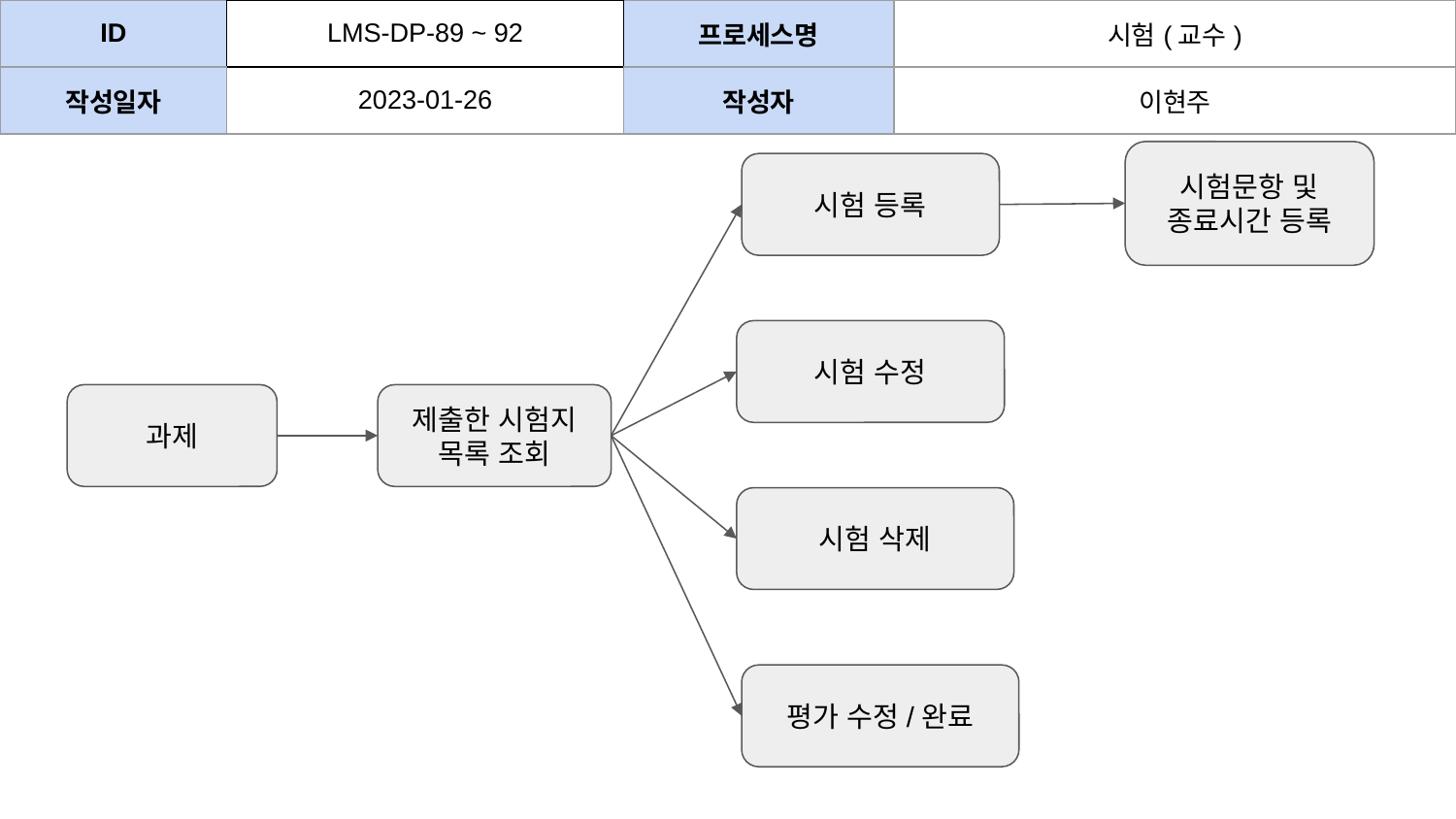

| ID | LMS-DP-89 ~ 92 | 프로세스명 | 시험(교수) |  |  |
| --- | --- | --- | --- | --- | --- |
| 작성일자 | 2023-01-26 | 작성자 | 이현주 |  |  |
시험문항 및 종료시간 등록
시험 등록
시험 수정
과제
제출한 시험지 목록 조회
시험 삭제
평가 수정/완료